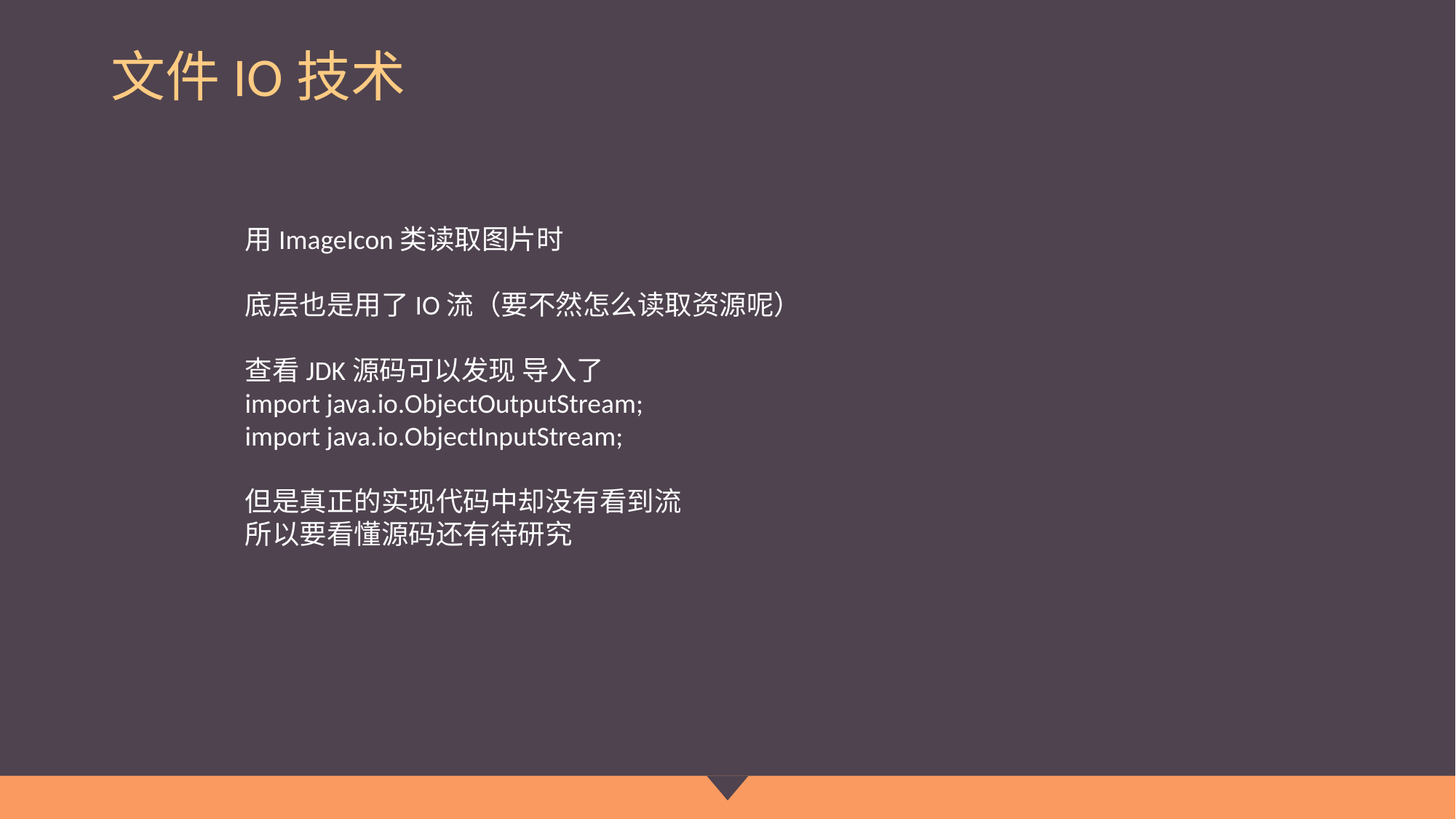

# 文件IO技术
用ImageIcon类读取图片时

底层也是用了IO流（要不然怎么读取资源呢）

查看JDK源码可以发现 导入了
import java.io.ObjectOutputStream;
import java.io.ObjectInputStream;

但是真正的实现代码中却没有看到流
所以要看懂源码还有待研究
Donec sollicitudin molestie malesuada. Donec rutrum congue leo.
Donec sollicitudin molestie malesuada. Donec rutrum congue leo.
Vestibulum ante ipsum primis in faucibus orci luctus et ultrices posuere cubilia Curae; Donec velit neque, auctor sit amet aliquam vel, ullamcorper sit amet ligula.